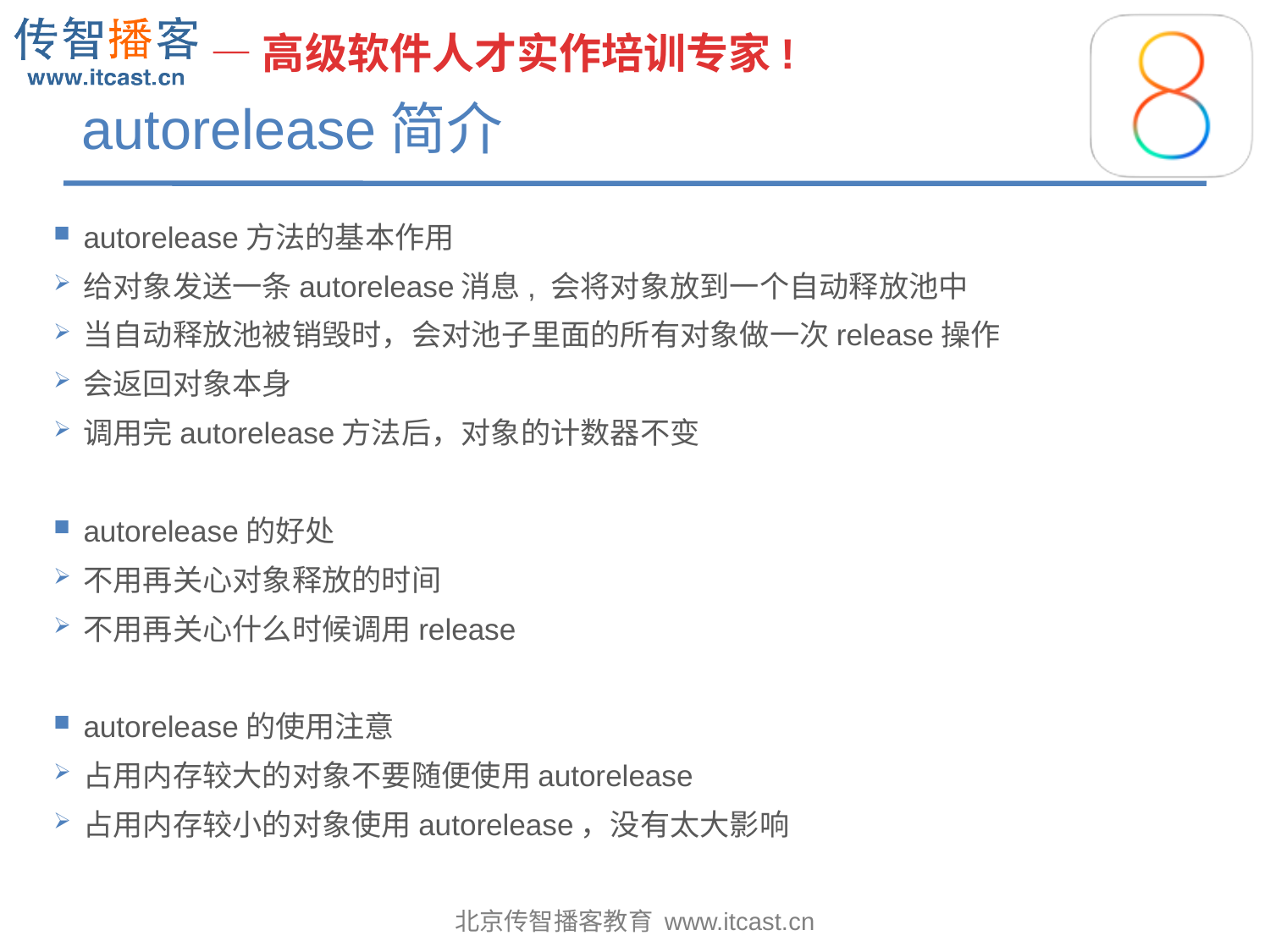

# autorelease简介
autorelease方法的基本作用
给对象发送一条autorelease消息, 会将对象放到一个自动释放池中
当自动释放池被销毁时，会对池子里面的所有对象做一次release操作
会返回对象本身
调用完autorelease方法后，对象的计数器不变

autorelease的好处
不用再关心对象释放的时间
不用再关心什么时候调用release

autorelease的使用注意
占用内存较大的对象不要随便使用autorelease
占用内存较小的对象使用autorelease，没有太大影响